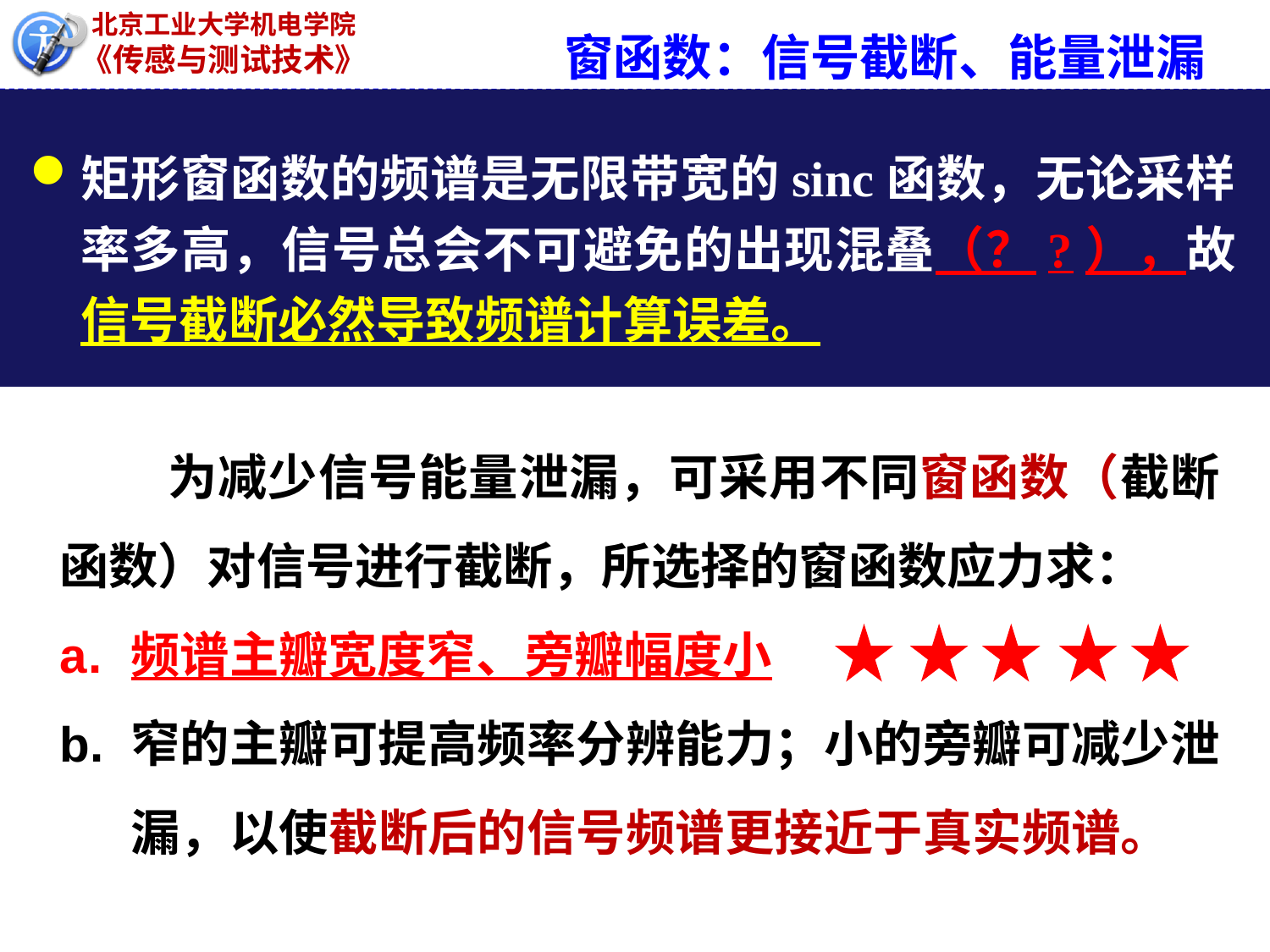

窗函数：信号截断、能量泄漏

矩形窗函数的频谱是无限带宽的sinc函数，无论采样率多高，信号总会不可避免的出现混叠（？?），故信号截断必然导致频谱计算误差。
        为减少信号能量泄漏，可采用不同窗函数（截断函数）对信号进行截断，所选择的窗函数应力求：
频谱主瓣宽度窄、旁瓣幅度小
窄的主瓣可提高频率分辨能力；小的旁瓣可减少泄漏，以使截断后的信号频谱更接近于真实频谱。